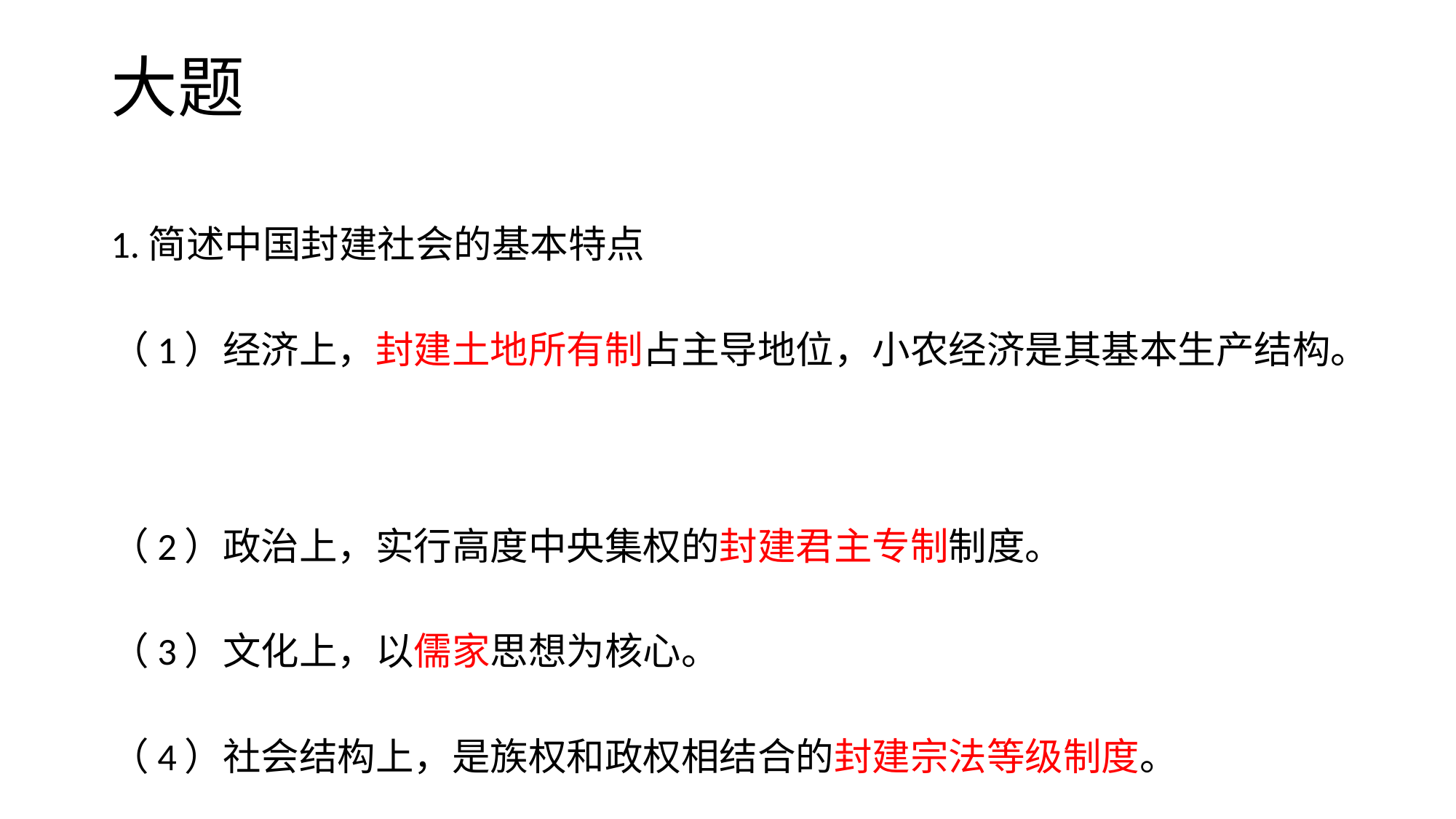

# 大题
1.简述中国封建社会的基本特点
（1）经济上，封建土地所有制占主导地位，小农经济是其基本生产结构。
（2）政治上，实行高度中央集权的封建君主专制制度。
（3）文化上，以儒家思想为核心。
（4）社会结构上，是族权和政权相结合的封建宗法等级制度。